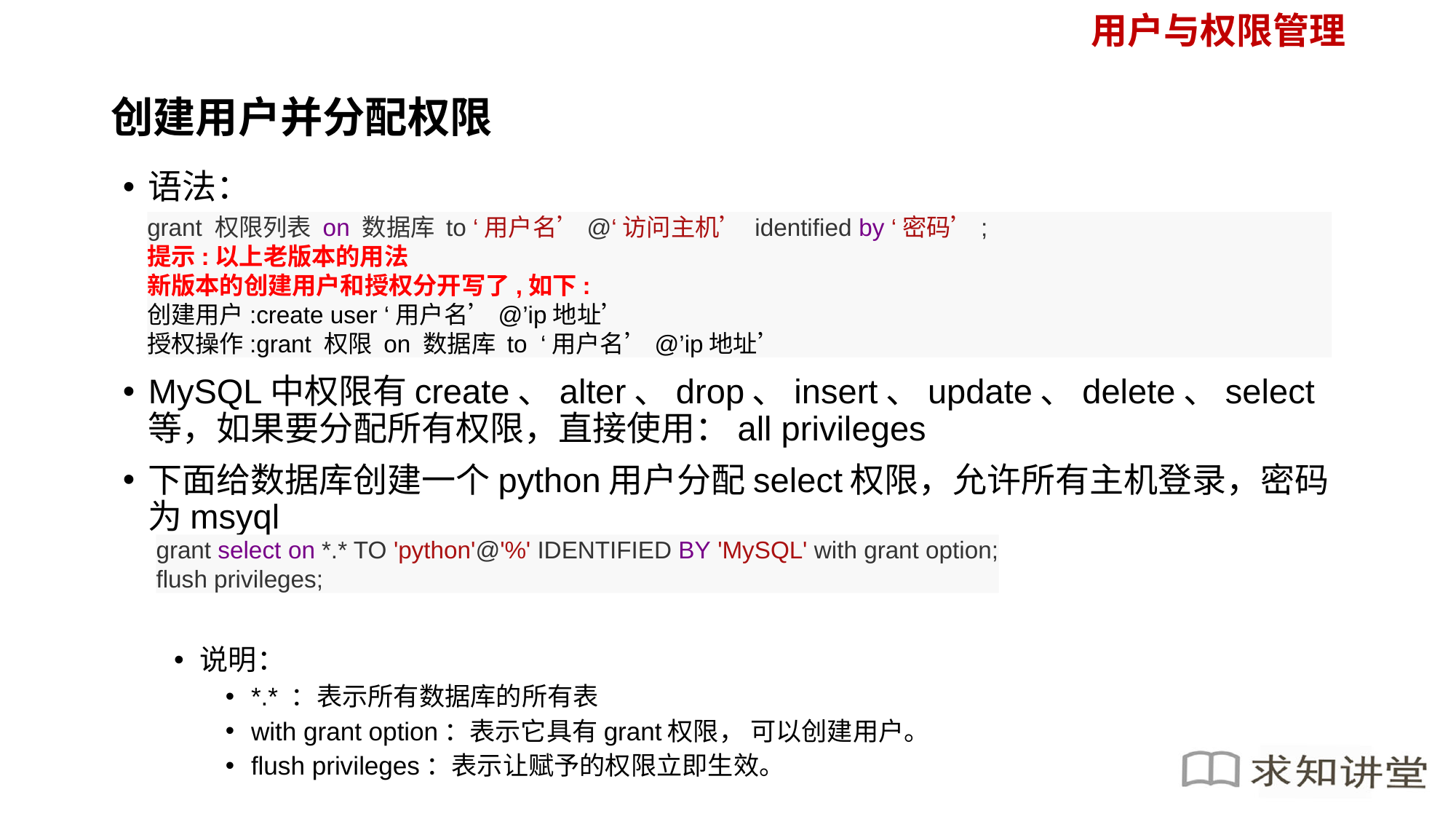

用户与权限管理
# 创建用户并分配权限
语法：

MySQL中权限有create、alter、drop、insert、update、delete、select等，如果要分配所有权限，直接使用：all privileges
下面给数据库创建一个python用户分配select权限，允许所有主机登录，密码为msyql

说明：
*.* ：表示所有数据库的所有表
with grant option：表示它具有grant权限， 可以创建用户。
flush privileges：表示让赋予的权限立即生效。

grant 权限列表 on 数据库 to ‘用户名’@‘访问主机’ identified by ‘密码’;
提示:以上老版本的用法
新版本的创建用户和授权分开写了,如下:
创建用户:create user ‘用户名’@’ip地址’
授权操作:grant 权限 on 数据库 to  ‘用户名’@’ip地址’
grant select on *.* TO 'python'@'%' IDENTIFIED BY 'MySQL' with grant option;
flush privileges;